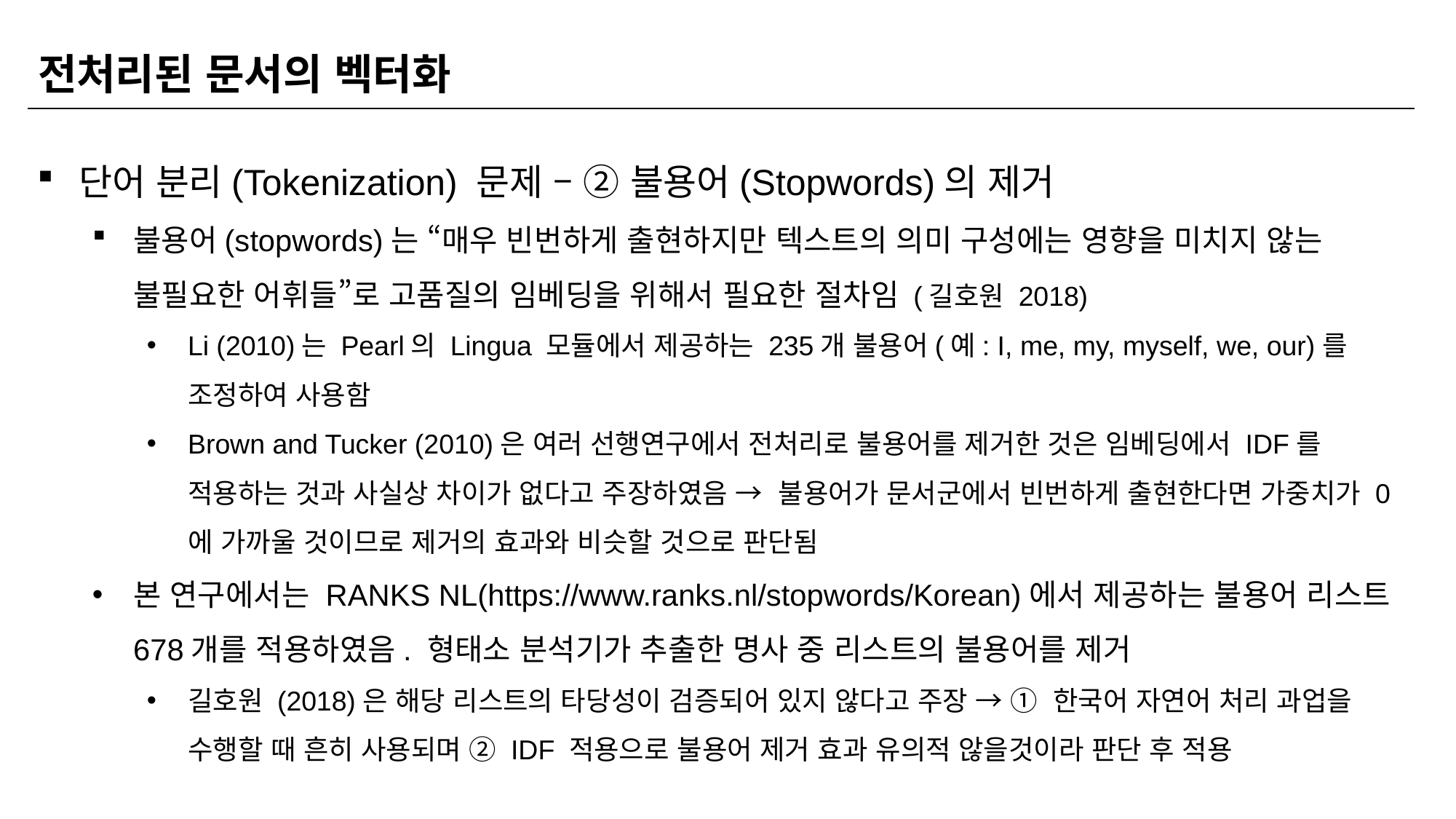

| 전처리된 문서의 벡터화 |
| --- |
단어 분리(Tokenization) 문제 – ② 불용어(Stopwords)의 제거
불용어(stopwords)는 “매우 빈번하게 출현하지만 텍스트의 의미 구성에는 영향을 미치지 않는 불필요한 어휘들”로 고품질의 임베딩을 위해서 필요한 절차임 (길호원 2018)
Li (2010)는 Pearl의 Lingua 모듈에서 제공하는 235개 불용어(예: I, me, my, myself, we, our)를 조정하여 사용함
Brown and Tucker (2010)은 여러 선행연구에서 전처리로 불용어를 제거한 것은 임베딩에서 IDF를 적용하는 것과 사실상 차이가 없다고 주장하였음 →  불용어가 문서군에서 빈번하게 출현한다면 가중치가 0에 가까울 것이므로 제거의 효과와 비슷할 것으로 판단됨
본 연구에서는 RANKS NL(https://www.ranks.nl/stopwords/Korean)에서 제공하는 불용어 리스트 678개를 적용하였음. 형태소 분석기가 추출한 명사 중 리스트의 불용어를 제거
길호원 (2018)은 해당 리스트의 타당성이 검증되어 있지 않다고 주장 → ①  한국어 자연어 처리 과업을 수행할 때 흔히 사용되며 ② IDF 적용으로 불용어 제거 효과 유의적 않을것이라 판단 후 적용